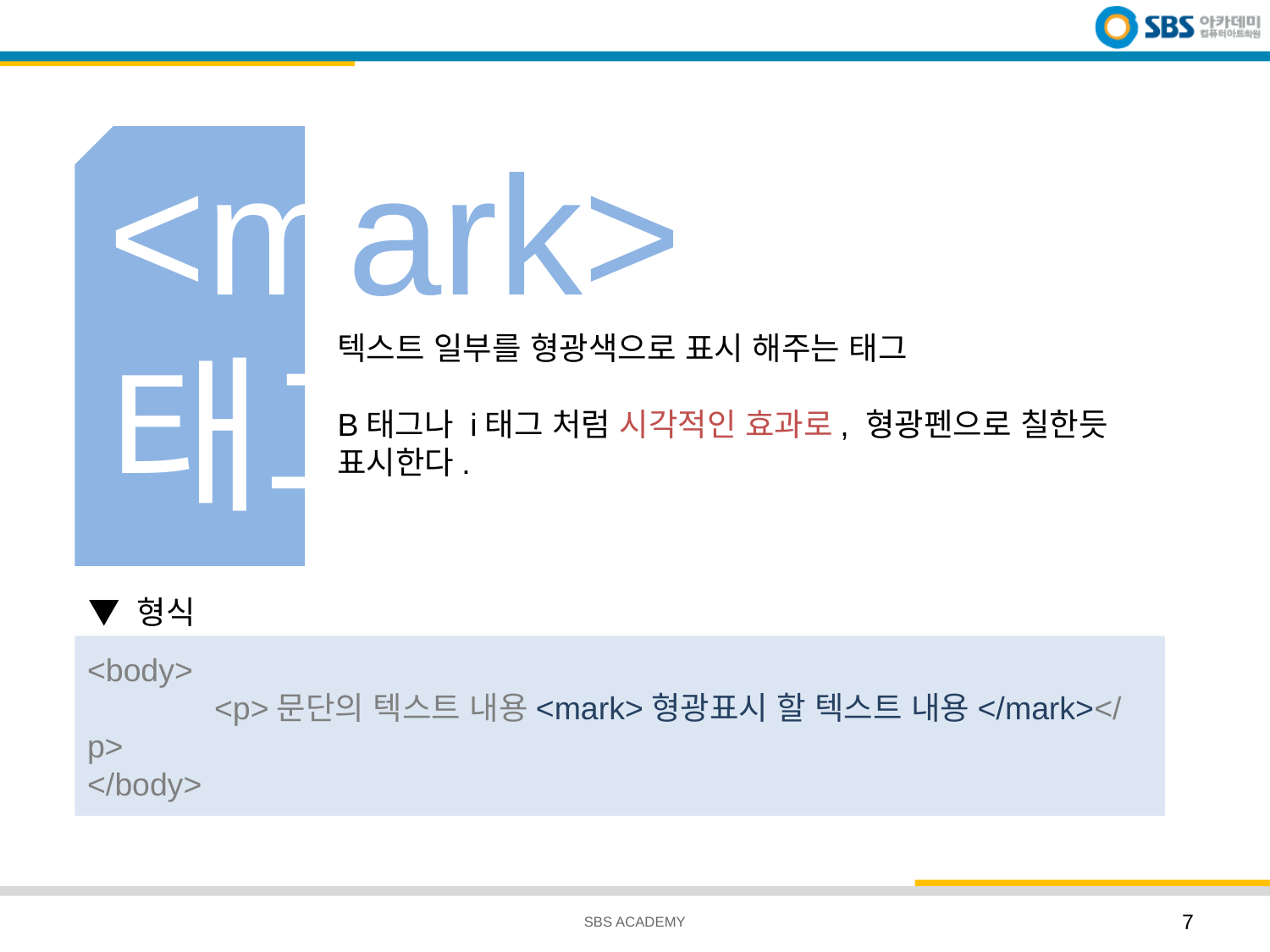

# <mark> 태그
텍스트 일부를 형광색으로 표시 해주는 태그

B태그나 i태그 처럼 시각적인 효과로, 형광펜으로 칠한듯 표시한다.
▼ 형식
<body>
	<p>문단의 텍스트 내용<mark>형광표시 할 텍스트 내용</mark></p>
</body>
SBS ACADEMY
7